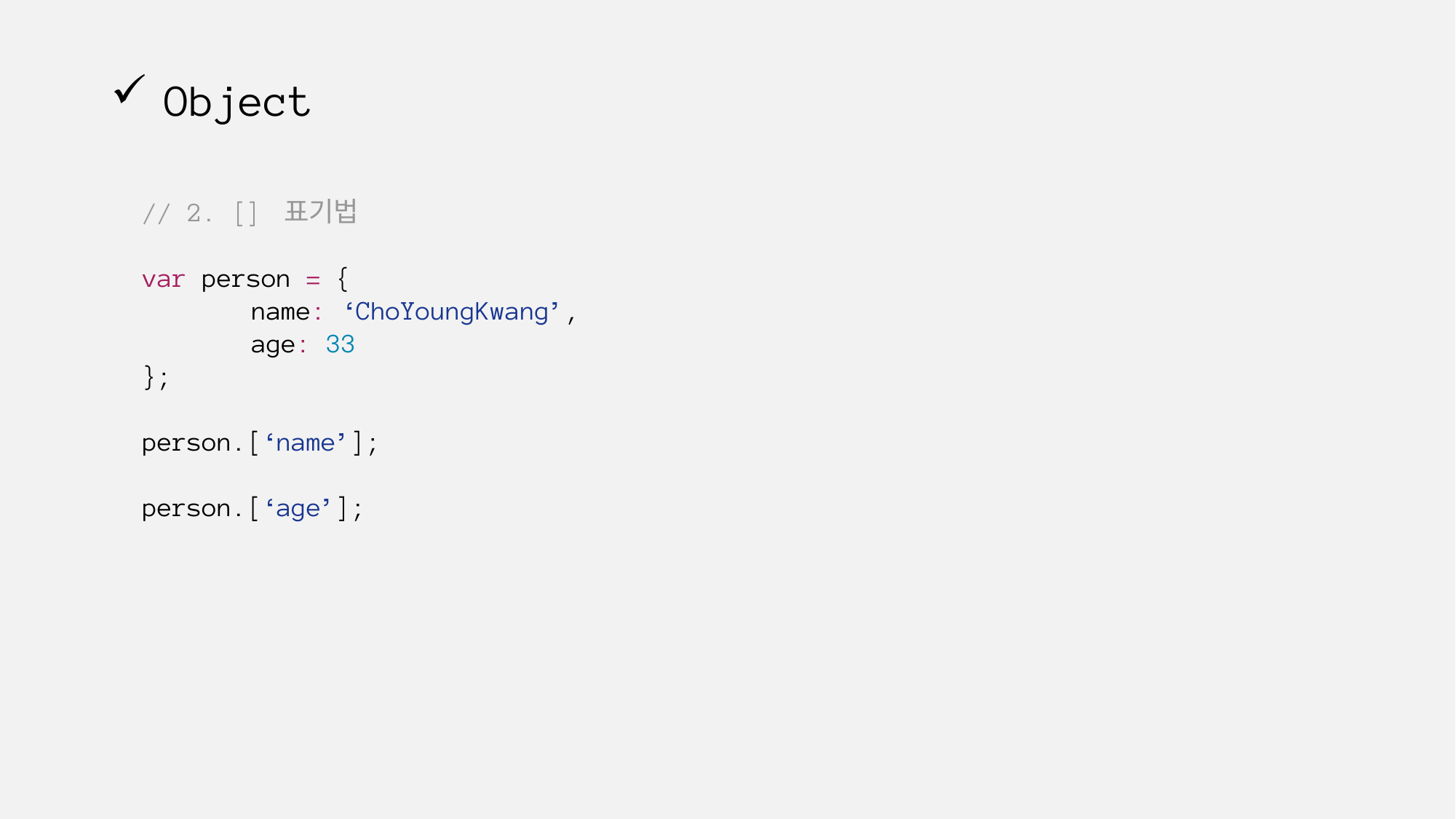

# Object
// 2. [] 표기법

var person = {
	name: ‘ChoYoungKwang’,
	age: 33
};

person.[‘name’];

person.[‘age’];